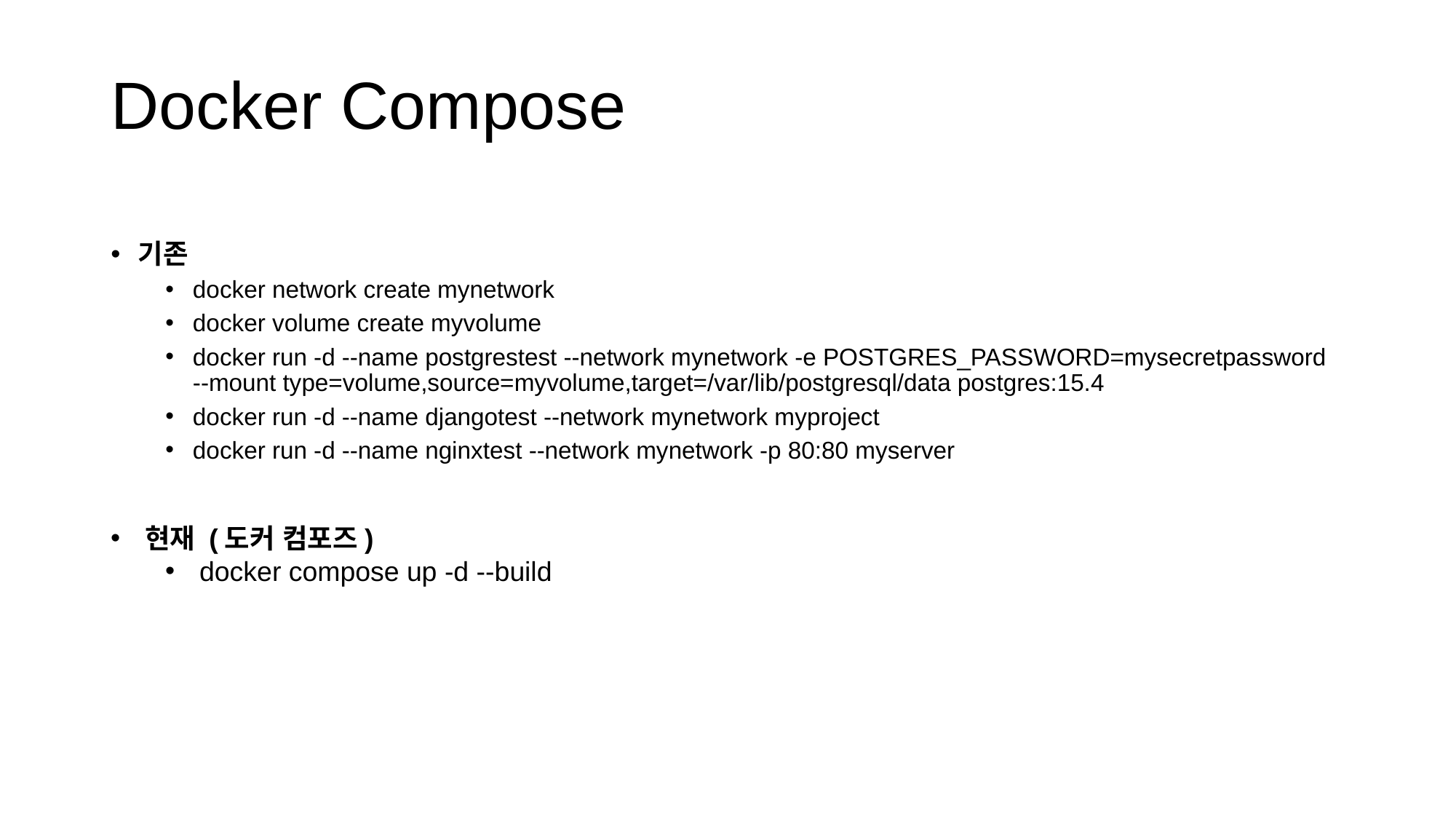

# Docker Compose
기존
docker network create mynetwork
docker volume create myvolume
docker run -d --name postgrestest --network mynetwork -e POSTGRES_PASSWORD=mysecretpassword --mount type=volume,source=myvolume,target=/var/lib/postgresql/data postgres:15.4
docker run -d --name djangotest --network mynetwork myproject
docker run -d --name nginxtest --network mynetwork -p 80:80 myserver
현재 (도커 컴포즈)
docker compose up -d --build